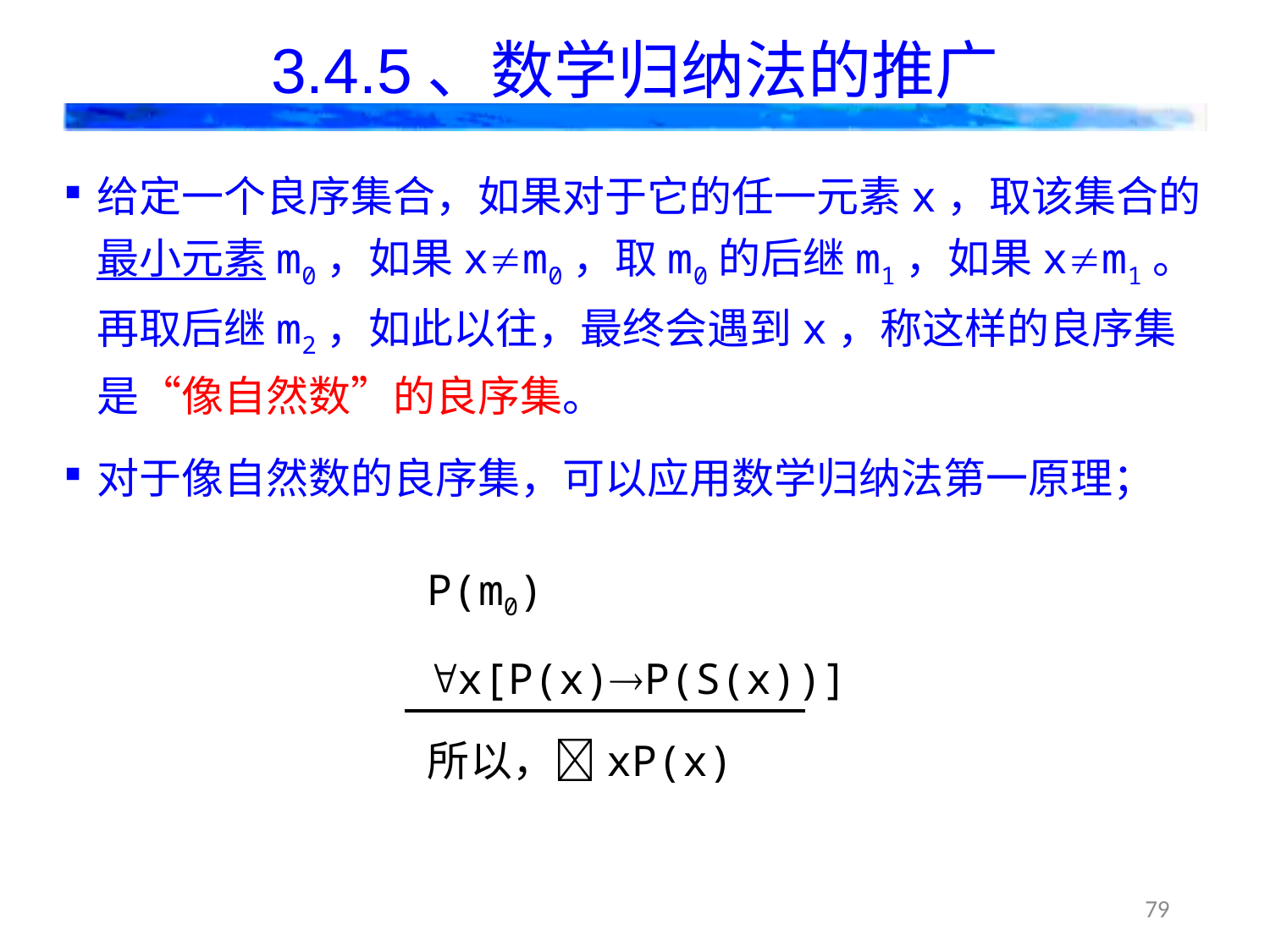

# 3.4.5、数学归纳法的推广
给定一个良序集合，如果对于它的任一元素x，取该集合的最小元素m0，如果x≠m0，取m0的后继m1，如果x≠m1。再取后继m2，如此以往，最终会遇到x，称这样的良序集是“像自然数”的良序集。
对于像自然数的良序集，可以应用数学归纳法第一原理；
P(m0)
∀x[P(x)→P(S(x))]
所以，∀xP(x)
79